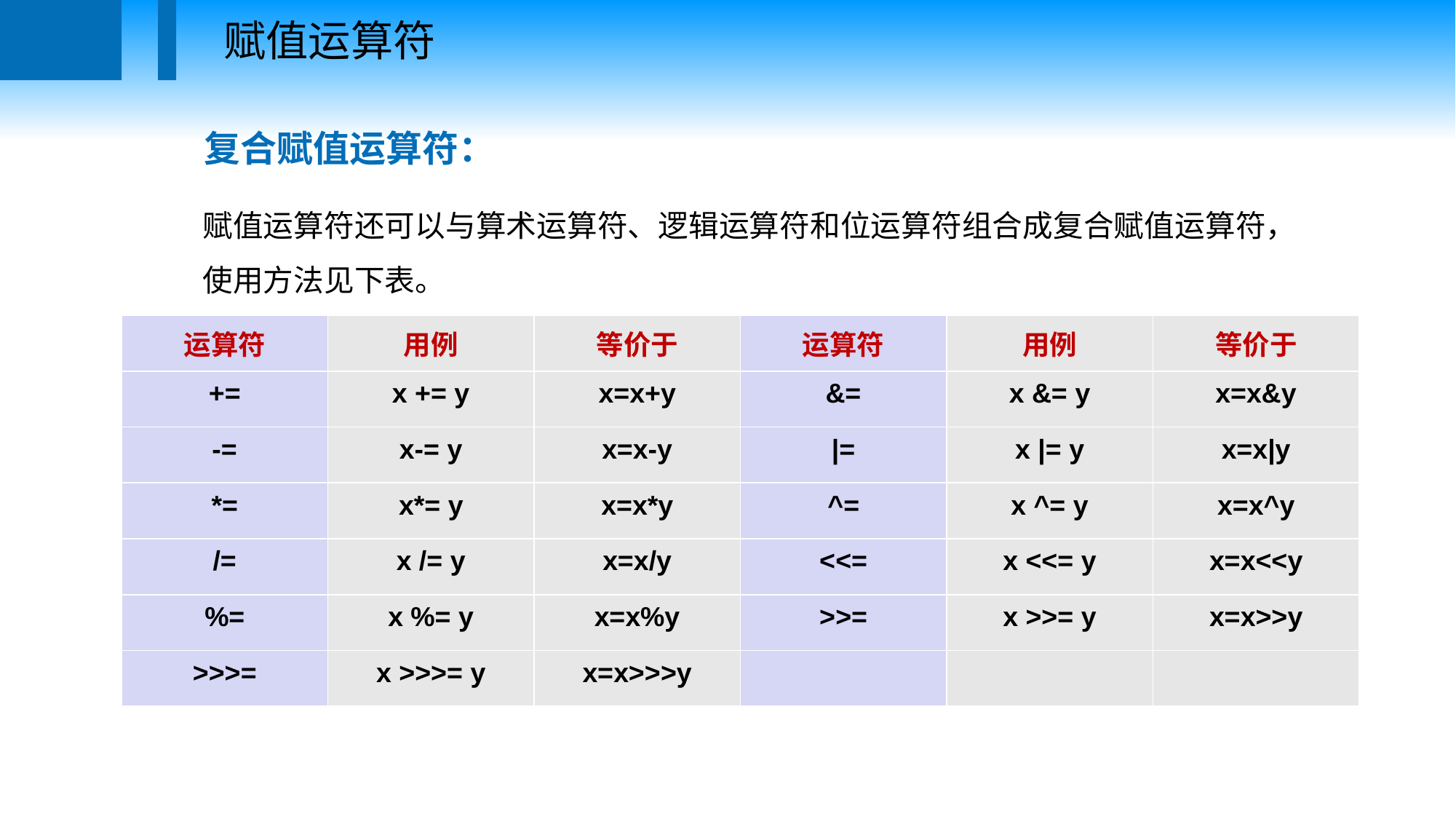

赋值运算符
复合赋值运算符：
赋值运算符还可以与算术运算符、逻辑运算符和位运算符组合成复合赋值运算符，使用方法见下表。
| 运算符 | 用例 | 等价于 | 运算符 | 用例 | 等价于 |
| --- | --- | --- | --- | --- | --- |
| += | x += y | x=x+y | &= | x &= y | x=x&y |
| -= | x-= y | x=x-y | |= | x |= y | x=x|y |
| \*= | x\*= y | x=x\*y | ^= | x ^= y | x=x^y |
| /= | x /= y | x=x/y | <<= | x <<= y | x=x<<y |
| %= | x %= y | x=x%y | >>= | x >>= y | x=x>>y |
| >>>= | x >>>= y | x=x>>>y |  |  |  |